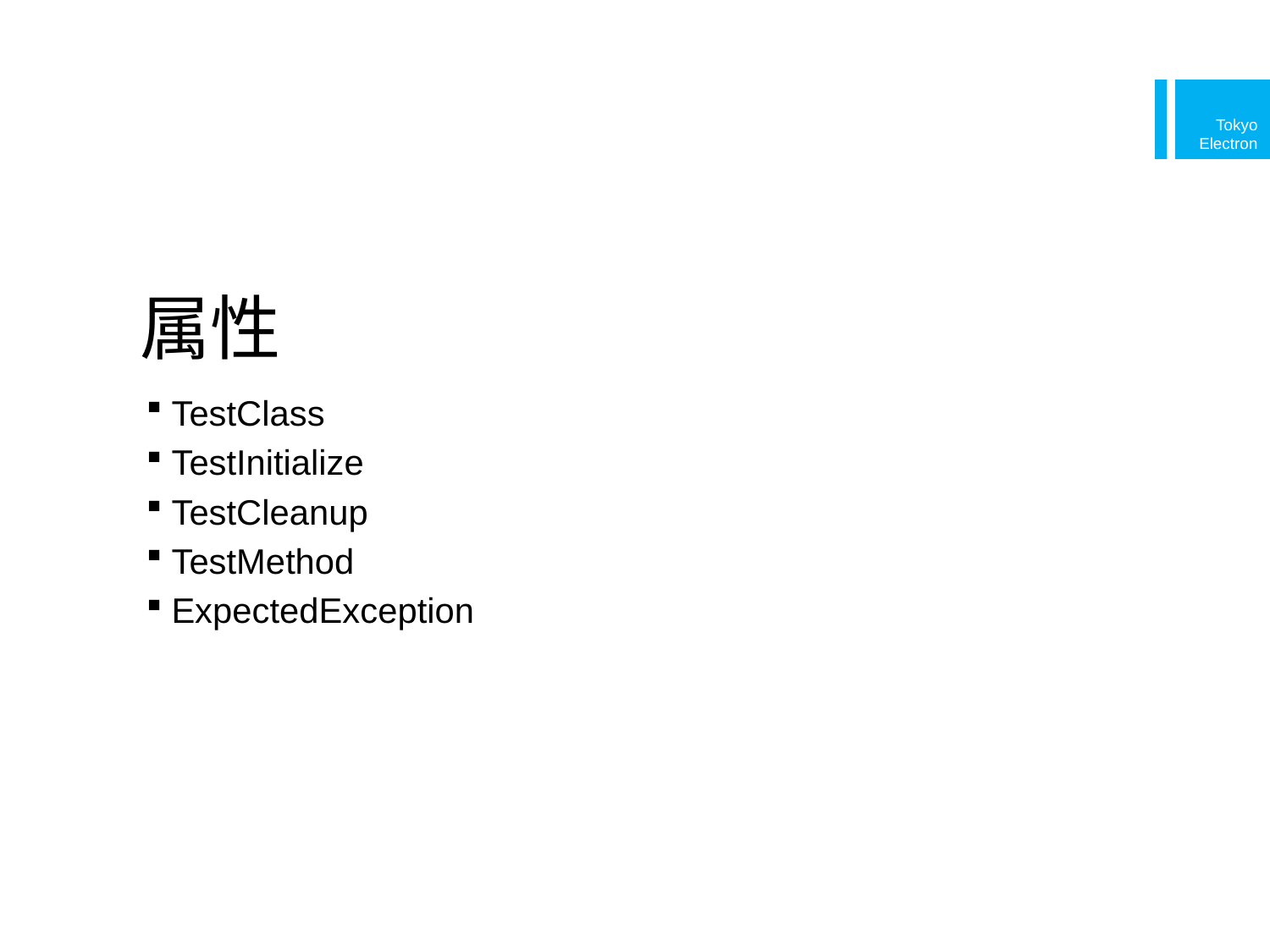

# 属性
TestClass
TestInitialize
TestCleanup
TestMethod
ExpectedException